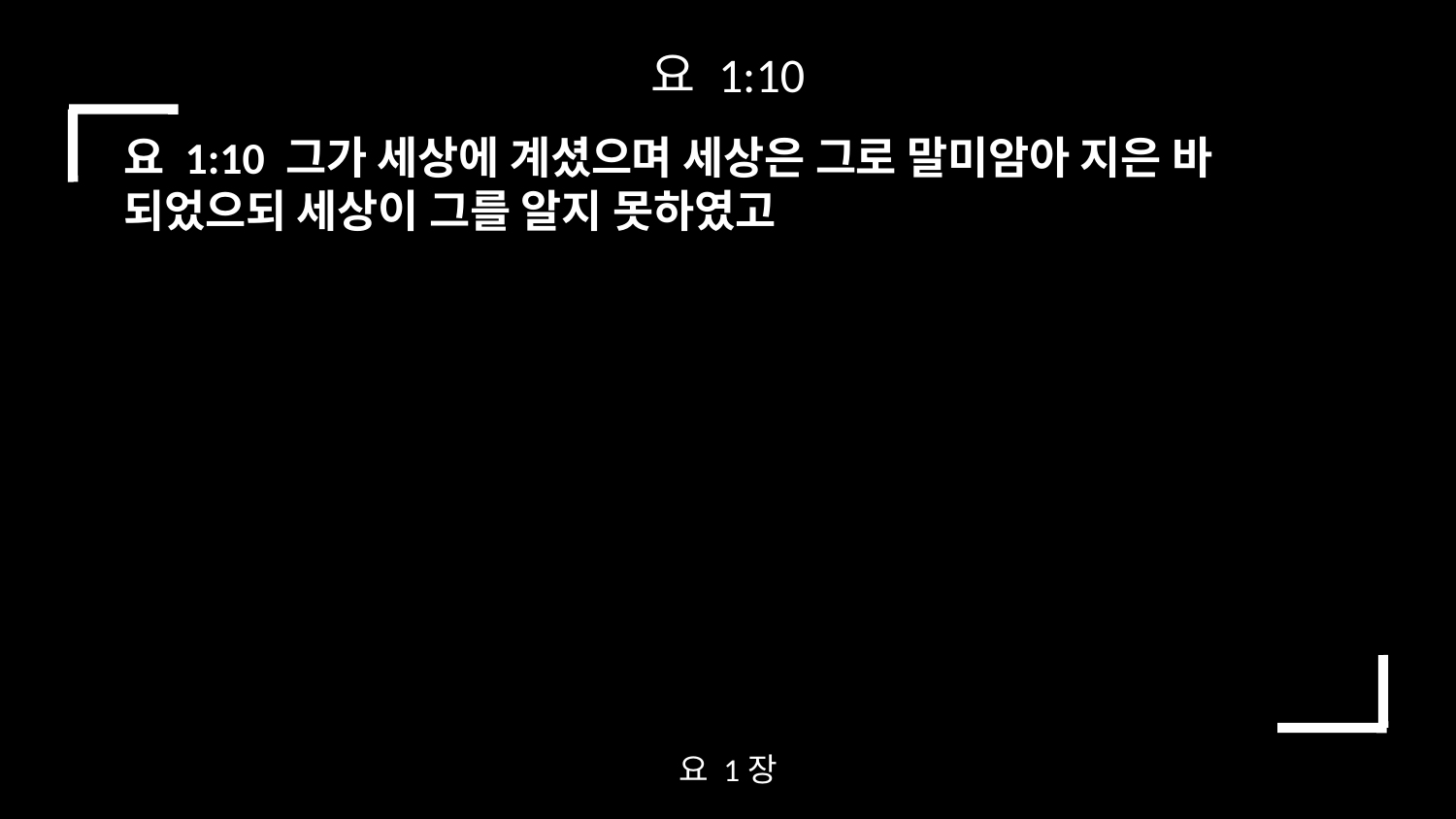

요 1:10

요 1:10 그가 세상에 계셨으며 세상은 그로 말미암아 지은 바 되었으되 세상이 그를 알지 못하였고

요 1장